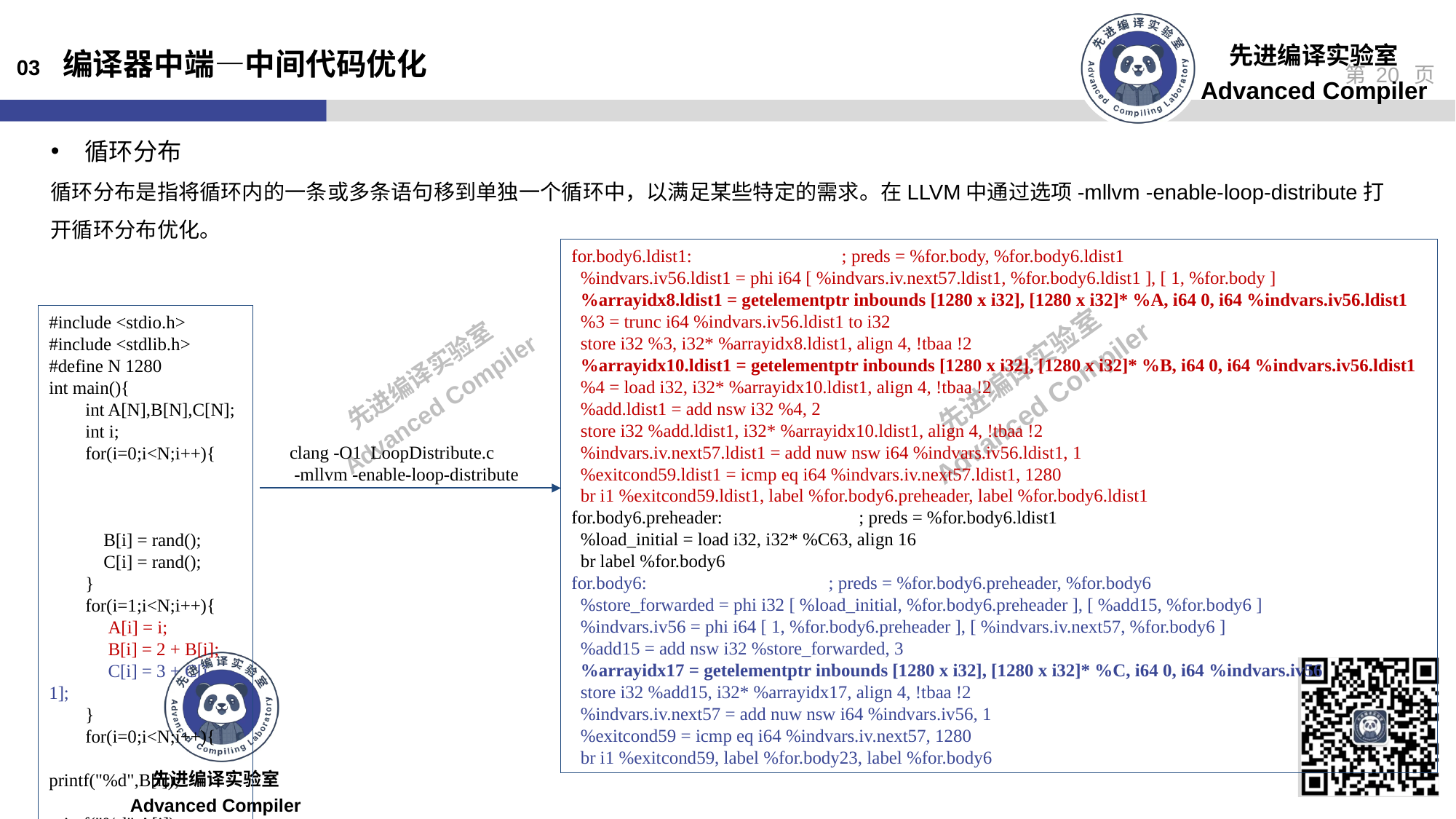

03  编译器中端—中间代码优化
循环分布
循环分布是指将循环内的一条或多条语句移到单独一个循环中，以满足某些特定的需求。在LLVM中通过选项-mllvm -enable-loop-distribute打开循环分布优化。
for.body6.ldist1:                                 ; preds = %for.body, %for.body6.ldist1
  %indvars.iv56.ldist1 = phi i64 [ %indvars.iv.next57.ldist1, %for.body6.ldist1 ], [ 1, %for.body ]
  %arrayidx8.ldist1 = getelementptr inbounds [1280 x i32], [1280 x i32]* %A, i64 0, i64 %indvars.iv56.ldist1
  %3 = trunc i64 %indvars.iv56.ldist1 to i32
  store i32 %3, i32* %arrayidx8.ldist1, align 4, !tbaa !2
  %arrayidx10.ldist1 = getelementptr inbounds [1280 x i32], [1280 x i32]* %B, i64 0, i64 %indvars.iv56.ldist1
  %4 = load i32, i32* %arrayidx10.ldist1, align 4, !tbaa !2
  %add.ldist1 = add nsw i32 %4, 2
  store i32 %add.ldist1, i32* %arrayidx10.ldist1, align 4, !tbaa !2
  %indvars.iv.next57.ldist1 = add nuw nsw i64 %indvars.iv56.ldist1, 1
  %exitcond59.ldist1 = icmp eq i64 %indvars.iv.next57.ldist1, 1280
  br i1 %exitcond59.ldist1, label %for.body6.preheader, label %for.body6.ldist1
for.body6.preheader:                              ; preds = %for.body6.ldist1
  %load_initial = load i32, i32* %C63, align 16
  br label %for.body6
for.body6:                                        ; preds = %for.body6.preheader, %for.body6
  %store_forwarded = phi i32 [ %load_initial, %for.body6.preheader ], [ %add15, %for.body6 ]
  %indvars.iv56 = phi i64 [ 1, %for.body6.preheader ], [ %indvars.iv.next57, %for.body6 ]
  %add15 = add nsw i32 %store_forwarded, 3
  %arrayidx17 = getelementptr inbounds [1280 x i32], [1280 x i32]* %C, i64 0, i64 %indvars.iv56
  store i32 %add15, i32* %arrayidx17, align 4, !tbaa !2
  %indvars.iv.next57 = add nuw nsw i64 %indvars.iv56, 1
  %exitcond59 = icmp eq i64 %indvars.iv.next57, 1280
  br i1 %exitcond59, label %for.body23, label %for.body6
#include <stdio.h>
#include <stdlib.h>
#define N 1280
int main(){
        int A[N],B[N],C[N];
        int i;
        for(i=0;i<N;i++){
            B[i] = rand();
            C[i] = rand();
        }
        for(i=1;i<N;i++){
             A[i] = i;
             B[i] = 2 + B[i];
             C[i] = 3 + C[i - 1];
        }
        for(i=0;i<N;i++){
              printf("%d",B[i]);
              printf("%d",A[i]);
              printf("%d",C[i]);
        }
}
clang -O1  LoopDistribute.c
 -mllvm -enable-loop-distribute